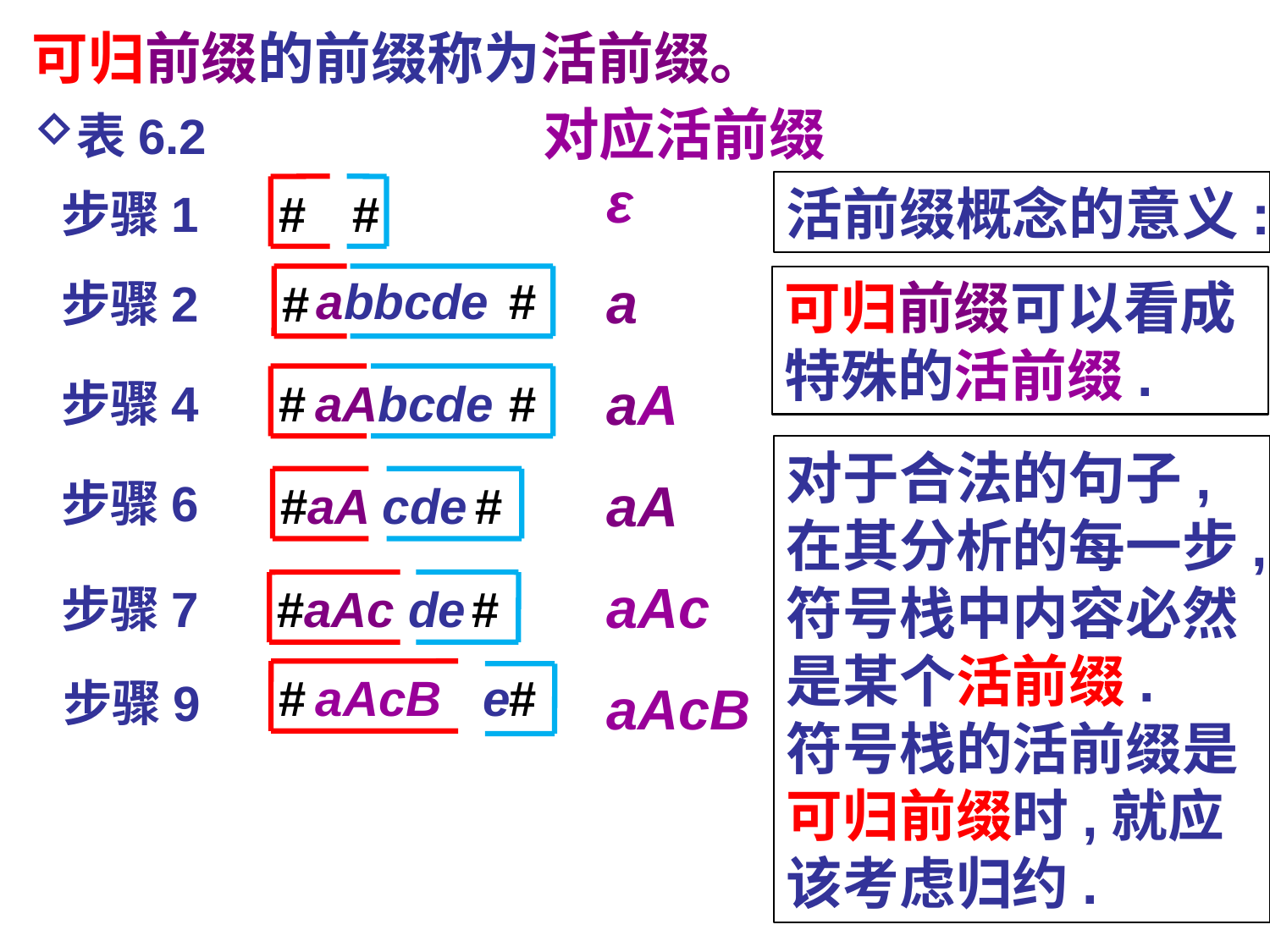

可归前缀的前缀称为活前缀。
对应活前缀
表6.2
ε
a
aA
aA
aAc
aAcB
活前缀概念的意义:
步骤1
#
#

abbcde
#

步骤2
#
可归前缀可以看成特殊的活前缀.

步骤4
#
aAbcde
#
对于合法的句子,
在其分析的每一步,
符号栈中内容必然是某个活前缀.
符号栈的活前缀是可归前缀时,就应该考虑归约.

步骤6
#
aA cde
#

步骤7
#
aAc de
#

#
aAcB   e
#

步骤9